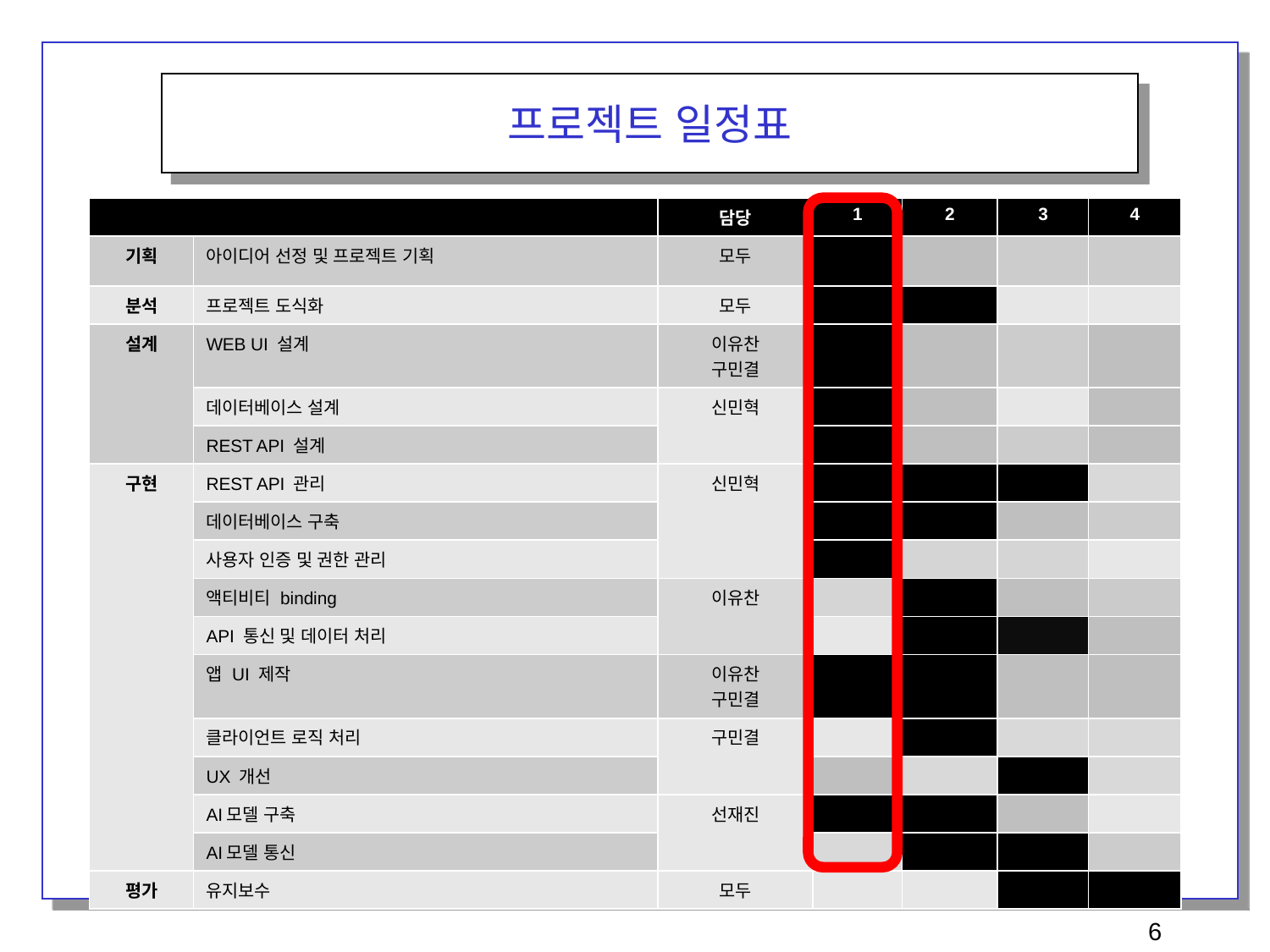

프로젝트 일정표
|  |  | 담당 | 1 | 2 | 3 | 4 |
| --- | --- | --- | --- | --- | --- | --- |
| 기획 | 아이디어 선정 및 프로젝트 기획 | 모두 |  |  |  |  |
| 분석 | 프로젝트 도식화 | 모두 |  |  |  |  |
| 설계 | WEB UI 설계 | 이유찬 구민결 |  |  |  |  |
|  | 데이터베이스 설계 | 신민혁 |  |  |  |  |
|  | REST API 설계 |  |  |  |  |  |
| 구현 | REST API 관리 | 신민혁 |  |  |  |  |
|  | 데이터베이스 구축 |  |  |  |  |  |
|  | 사용자 인증 및 권한 관리 |  |  |  |  |  |
|  | 액티비티 binding | 이유찬 |  |  |  |  |
|  | API 통신 및 데이터 처리 |  |  |  |  |  |
|  | 앱 UI 제작 | 이유찬 구민결 |  |  |  |  |
|  | 클라이언트 로직 처리 | 구민결 |  |  |  |  |
|  | UX 개선 |  |  |  |  |  |
|  | AI모델 구축 | 선재진 |  |  |  |  |
|  | AI모델 통신 |  |  |  |  |  |
| 평가 | 유지보수 | 모두 |  |  |  |  |

6